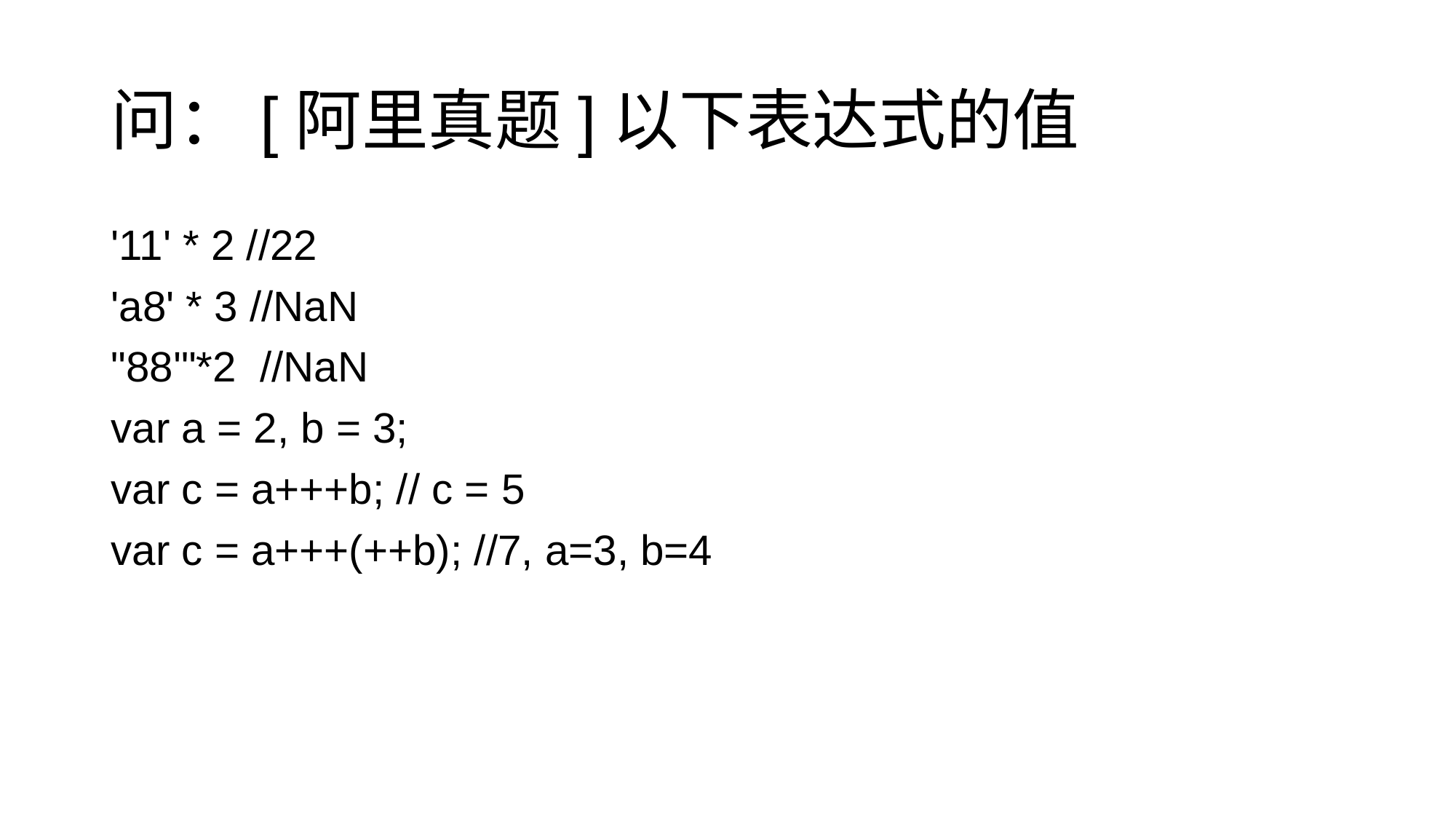

# 问：[阿里真题]以下表达式的值
'11' * 2 //22
'a8' * 3 //NaN
"88'"*2  //NaN
var a = 2, b = 3;
var c = a+++b; // c = 5
var c = a+++(++b); //7, a=3, b=4